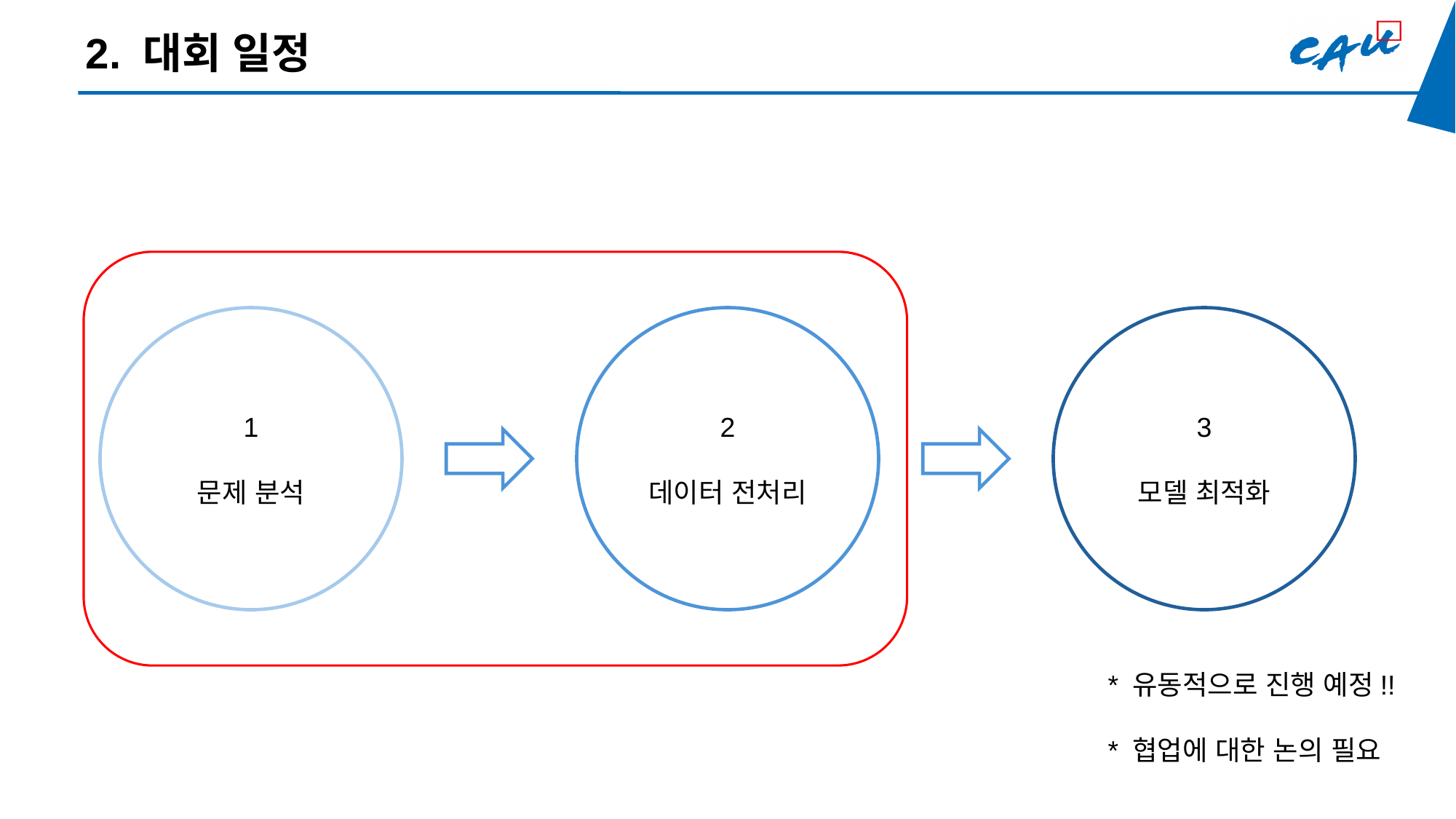

2. 대회 일정

1

문제 분석
2

데이터 전처리
3

모델 최적화

* 유동적으로 진행 예정!!

* 협업에 대한 논의 필요